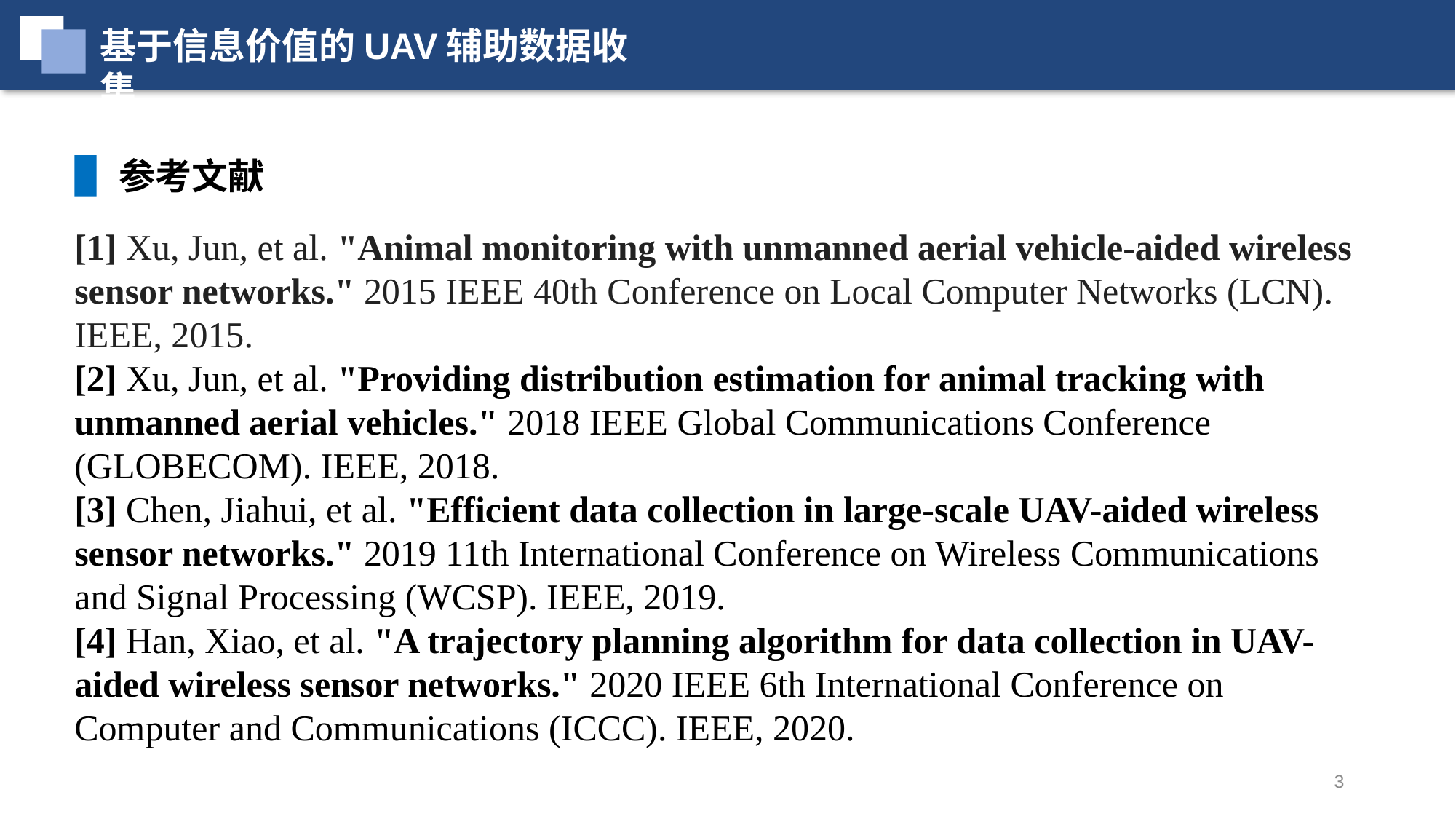

基于信息价值的UAV辅助数据收集

参考文献

[1] Xu, Jun, et al. "Animal monitoring with unmanned aerial vehicle-aided wireless sensor networks." 2015 IEEE 40th Conference on Local Computer Networks (LCN). IEEE, 2015.
[2] Xu, Jun, et al. "Providing distribution estimation for animal tracking with unmanned aerial vehicles." 2018 IEEE Global Communications Conference (GLOBECOM). IEEE, 2018.
[3] Chen, Jiahui, et al. "Efficient data collection in large-scale UAV-aided wireless sensor networks." 2019 11th International Conference on Wireless Communications and Signal Processing (WCSP). IEEE, 2019.
[4] Han, Xiao, et al. "A trajectory planning algorithm for data collection in UAV-aided wireless sensor networks." 2020 IEEE 6th International Conference on Computer and Communications (ICCC). IEEE, 2020.
3